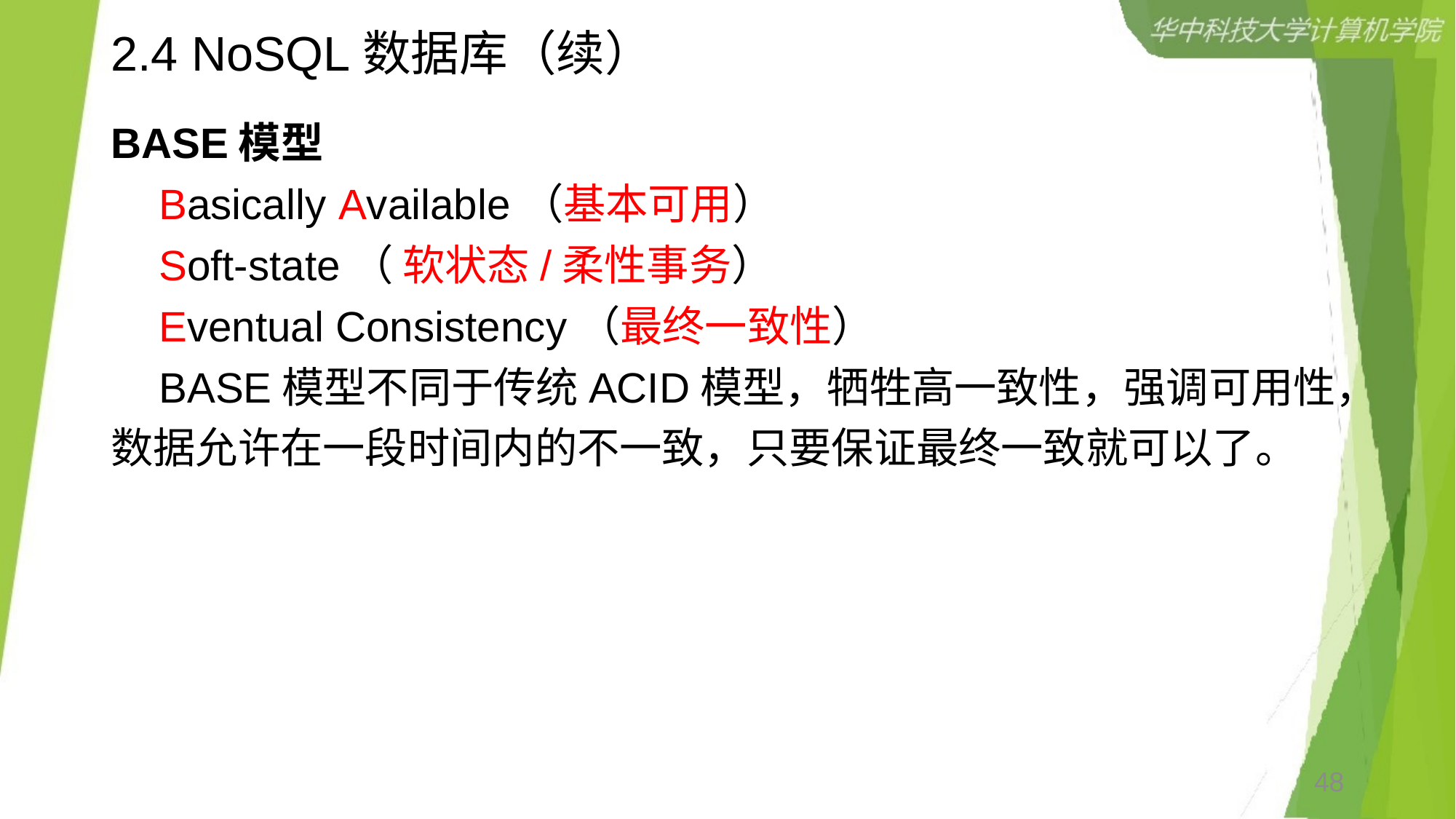

# 2.4 NoSQL数据库（续）
BASE模型
    Basically Available（基本可用）
    Soft-state（ 软状态/柔性事务）
    Eventual Consistency（最终一致性）
    BASE模型不同于传统ACID模型，牺牲高一致性，强调可用性，数据允许在一段时间内的不一致，只要保证最终一致就可以了。
48